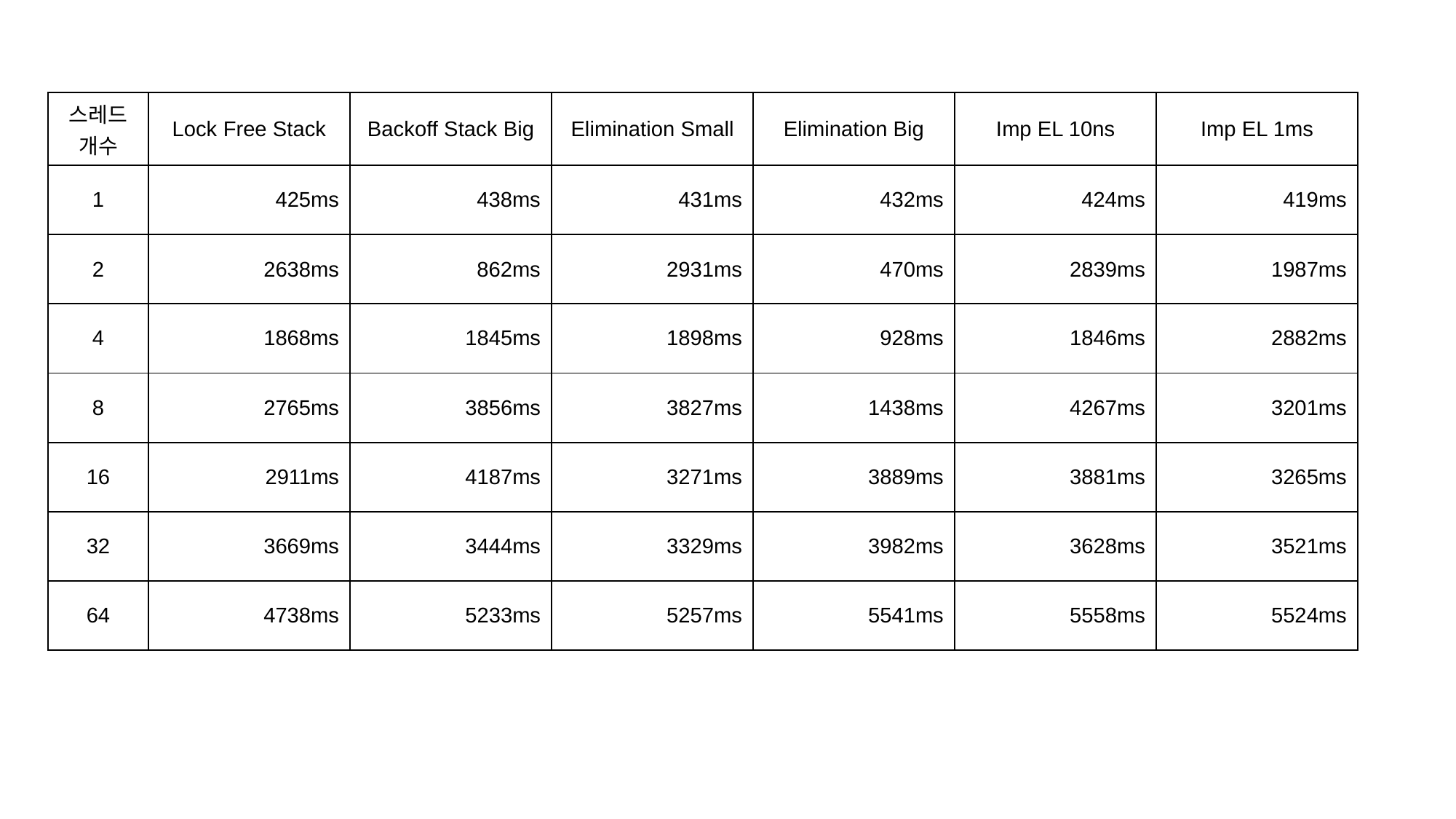

| 스레드 개수 | Lock Free Stack | Backoff Stack Big | Elimination Small | Elimination Big | Imp EL 10ns | Imp EL 1ms |
| --- | --- | --- | --- | --- | --- | --- |
| 1 | 425ms | 438ms | 431ms | 432ms | 424ms | 419ms |
| 2 | 2638ms | 862ms | 2931ms | 470ms | 2839ms | 1987ms |
| 4 | 1868ms | 1845ms | 1898ms | 928ms | 1846ms | 2882ms |
| 8 | 2765ms | 3856ms | 3827ms | 1438ms | 4267ms | 3201ms |
| 16 | 2911ms | 4187ms | 3271ms | 3889ms | 3881ms | 3265ms |
| 32 | 3669ms | 3444ms | 3329ms | 3982ms | 3628ms | 3521ms |
| 64 | 4738ms | 5233ms | 5257ms | 5541ms | 5558ms | 5524ms |